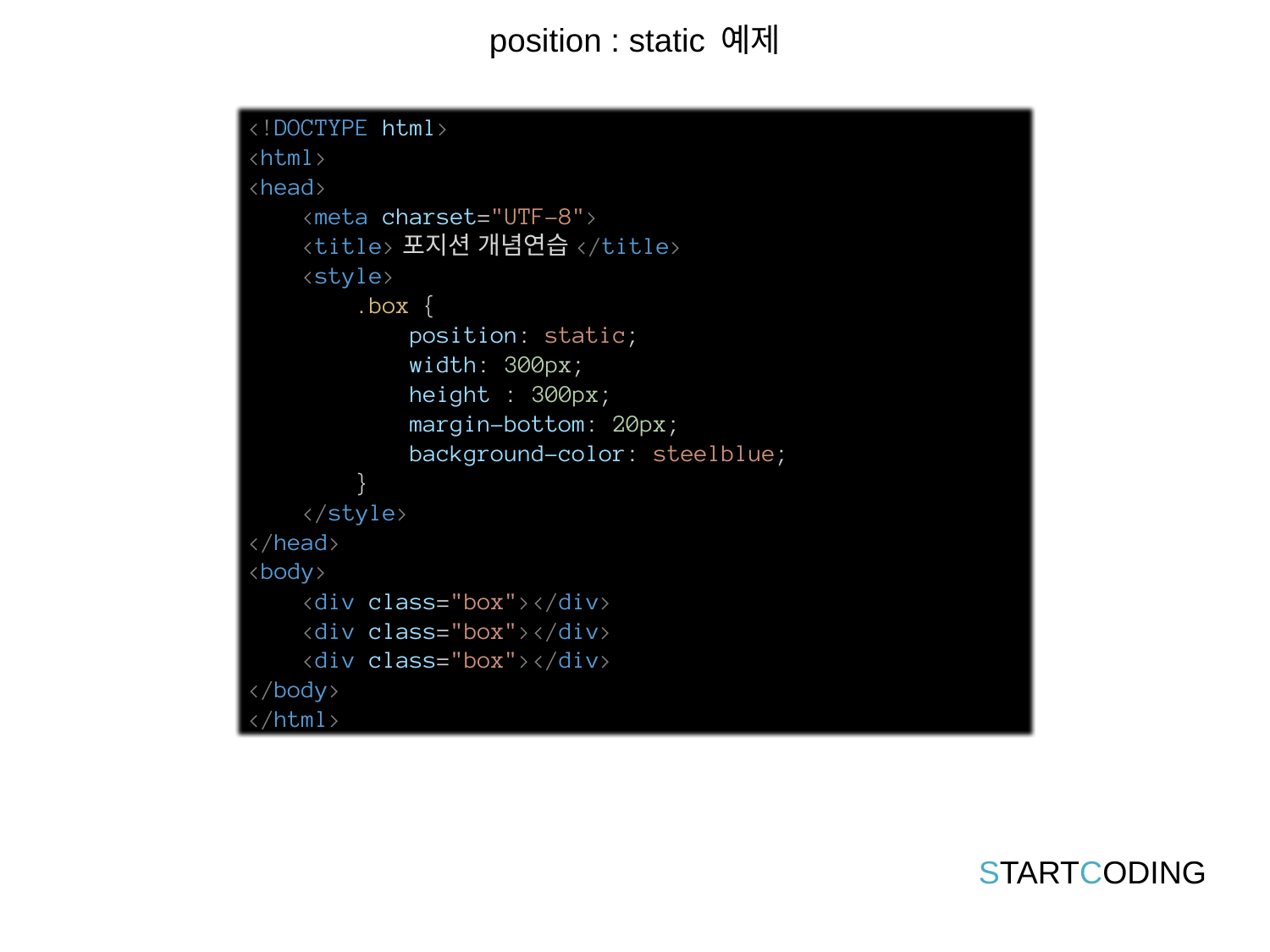

# position : static 예제
<!DOCTYPE html>
<html>
<head>
    <meta charset="UTF-8">
    <title>포지션 개념연습</title>
    <style>
        .box {
            position: static;
            width: 300px;
            height : 300px;
            margin-bottom: 20px;
            background-color: steelblue;
        }
    </style>
</head>
<body>
    <div class="box"></div>
    <div class="box"></div>
    <div class="box"></div>
</body>
</html>
STARTCODING